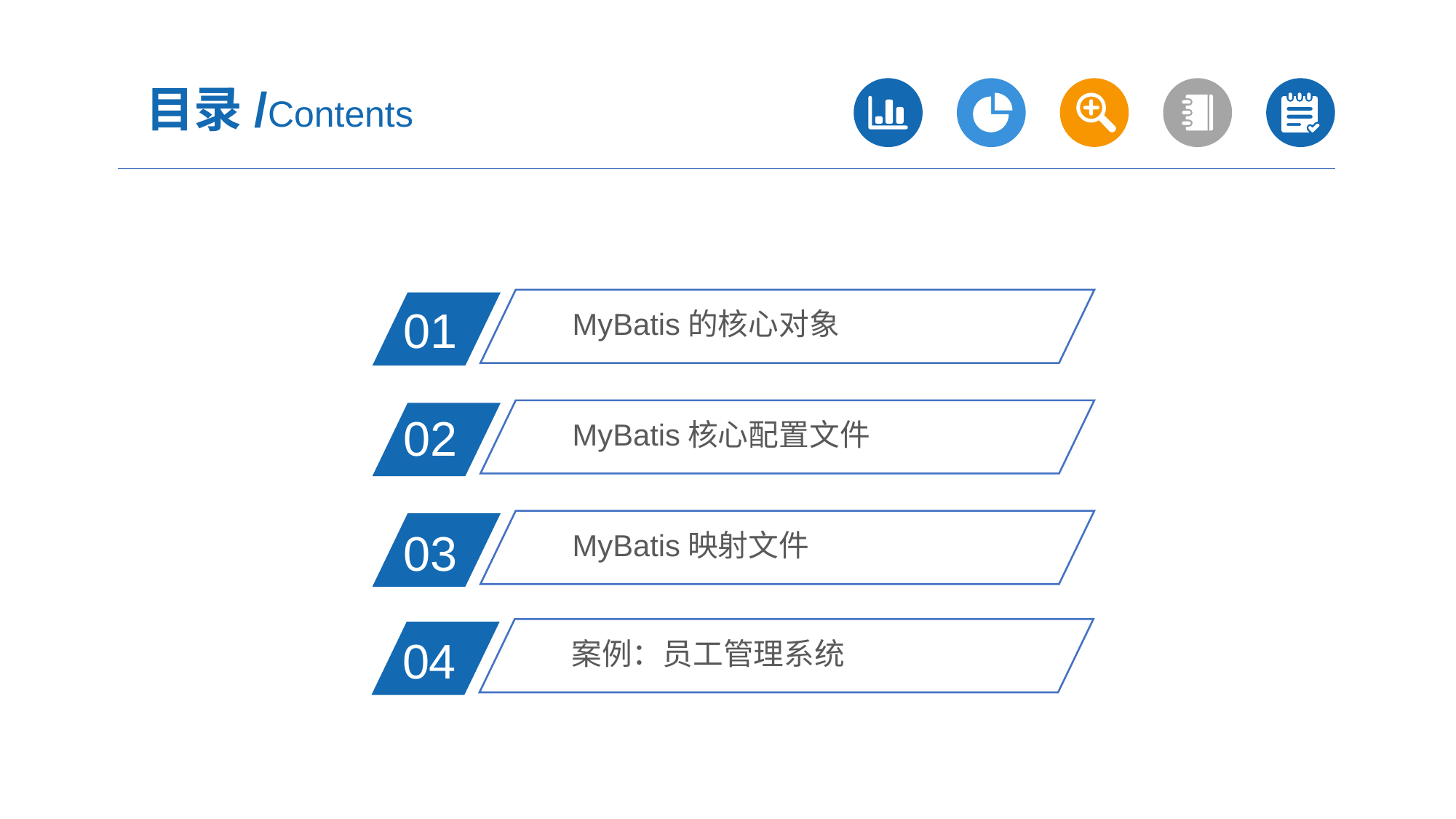

目录/Contents

MyBatis的核心对象

01

MyBatis核心配置文件
02

MyBatis映射文件

03

案例：员工管理系统

04